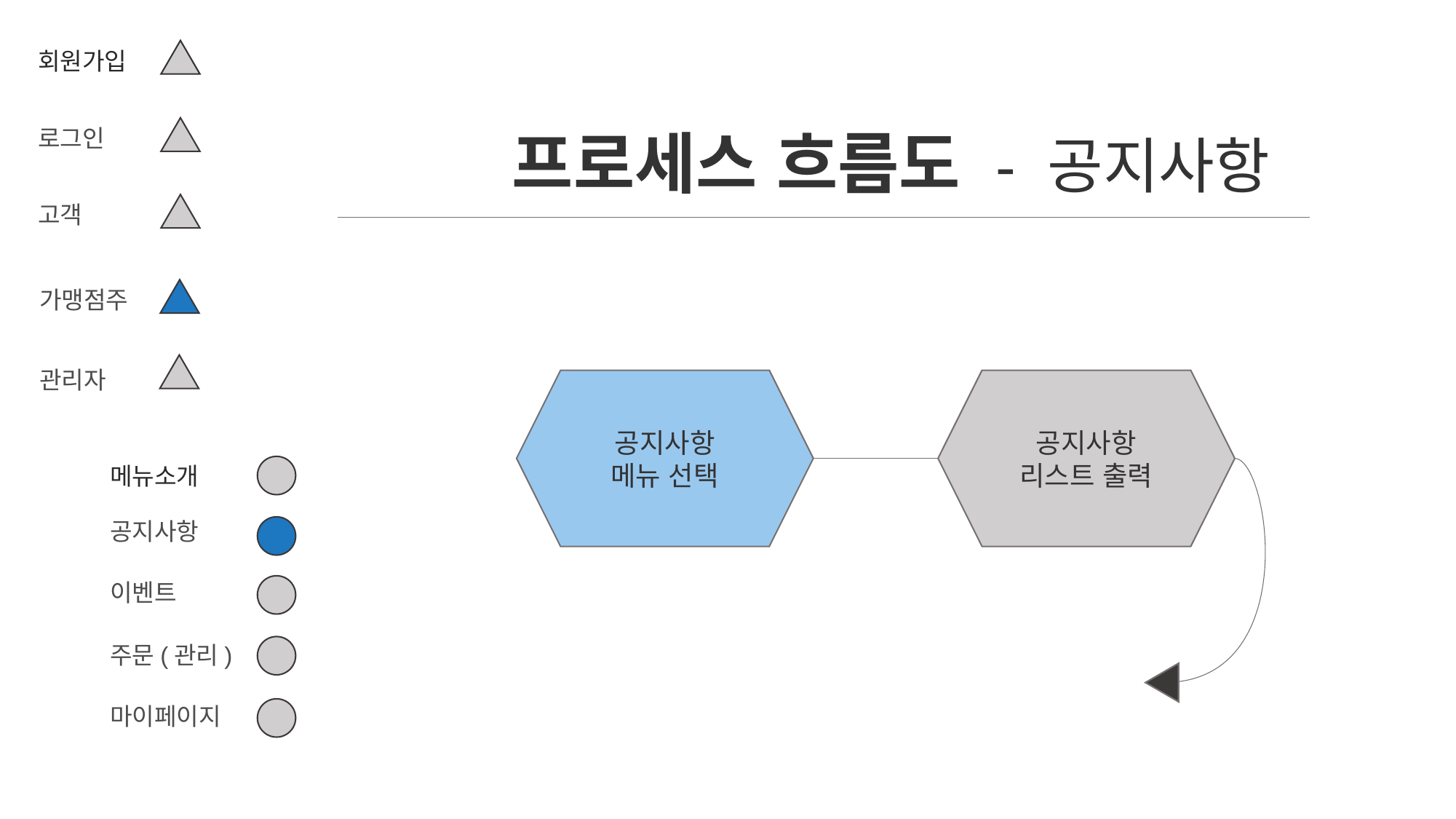

회원가입

프로세스 흐름도 - 공지사항
로그인

고객

가맹점주

관리자
공지사항
메뉴 선택
공지사항
리스트 출력
메뉴소개

공지사항

이벤트

주문(관리)

마이페이지